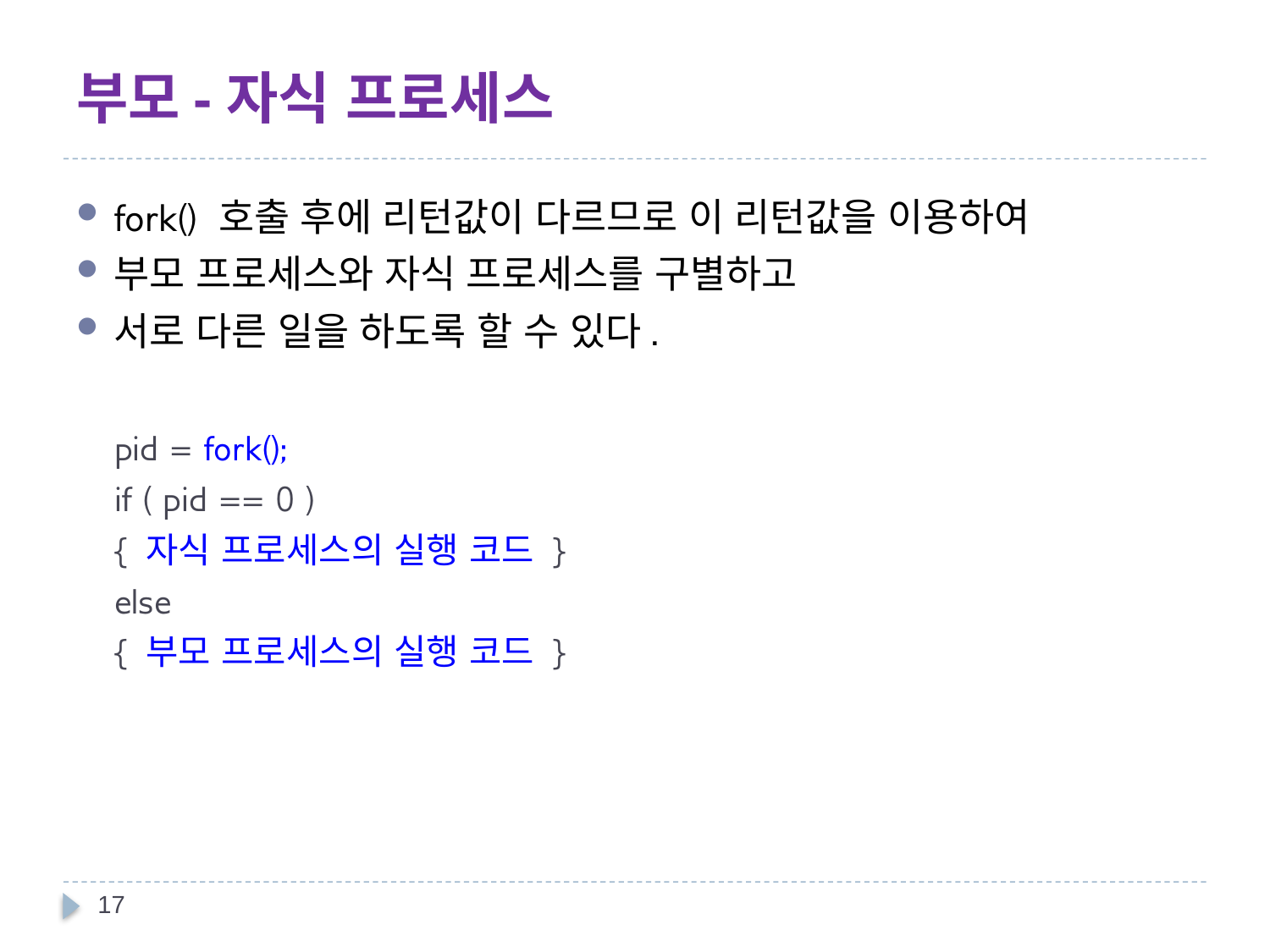

# 부모-자식 프로세스
fork() 호출 후에 리턴값이 다르므로 이 리턴값을 이용하여
부모 프로세스와 자식 프로세스를 구별하고
서로 다른 일을 하도록 할 수 있다.

pid = fork();
if ( pid == 0 )
{ 자식 프로세스의 실행 코드 }
else
{ 부모 프로세스의 실행 코드 }

17